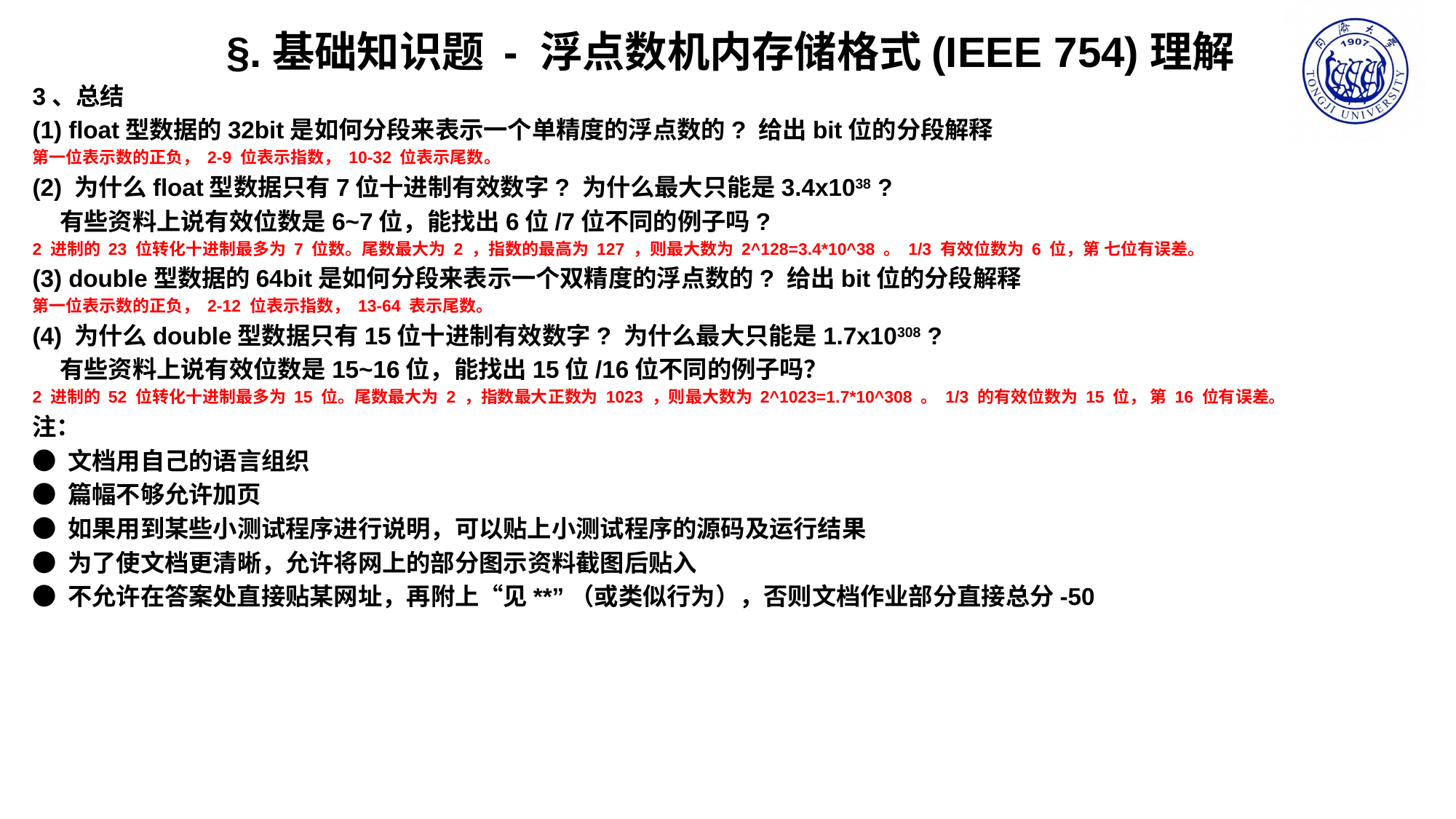

§.基础知识题 - 浮点数机内存储格式(IEEE 754)理解
3、总结
(1) float型数据的32bit是如何分段来表示一个单精度的浮点数的? 给出bit位的分段解释
第一位表示数的正负， 2-9 位表示指数， 10-32 位表示尾数。
(2) 为什么float型数据只有7位十进制有效数字? 为什么最大只能是3.4x1038 ?
    有些资料上说有效位数是6~7位，能找出6位/7位不同的例子吗?
2 进制的 23 位转化十进制最多为 7 位数。尾数最大为 2 ，指数的最高为 127 ，则最大数为 2^128=3.4*10^38 。 1/3 有效位数为 6 位，第 七位有误差。
(3) double型数据的64bit是如何分段来表示一个双精度的浮点数的? 给出bit位的分段解释
第一位表示数的正负， 2-12 位表示指数， 13-64 表示尾数。
(4) 为什么double型数据只有15位十进制有效数字? 为什么最大只能是1.7x10308 ?
    有些资料上说有效位数是15~16位，能找出15位/16位不同的例子吗？
2 进制的 52 位转化十进制最多为 15 位。尾数最大为 2 ，指数最大正数为 1023 ，则最大数为 2^1023=1.7*10^308 。 1/3 的有效位数为 15 位， 第 16 位有误差。
注：
● 文档用自己的语言组织
● 篇幅不够允许加页
● 如果用到某些小测试程序进行说明，可以贴上小测试程序的源码及运行结果
● 为了使文档更清晰，允许将网上的部分图示资料截图后贴入
● 不允许在答案处直接贴某网址，再附上“见**”（或类似行为），否则文档作业部分直接总分-50